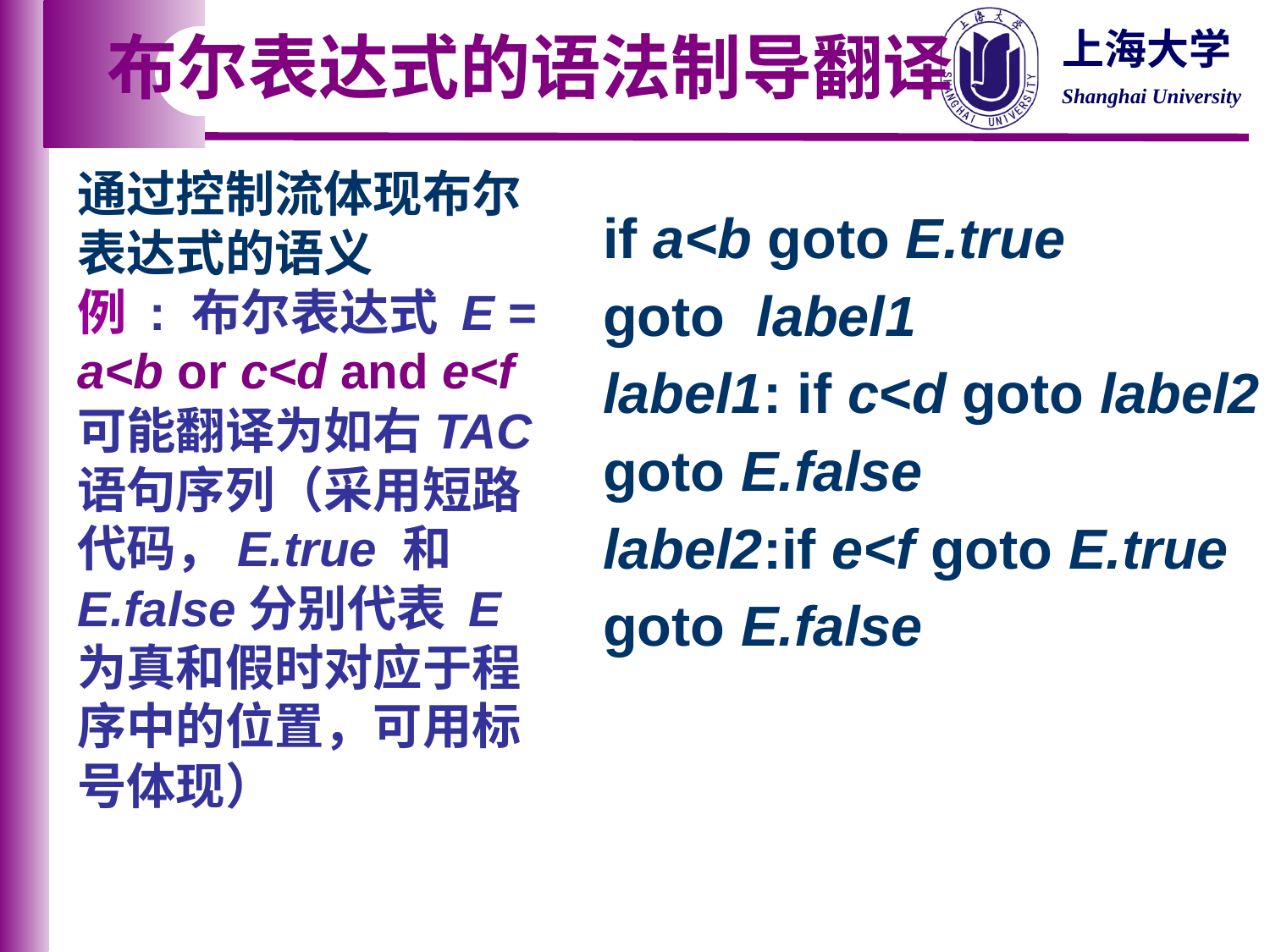

布尔表达式的语法制导翻译
通过控制流体现布尔表达式的语义
例 : 布尔表达式 E = a<b or c<d and e<f  可能翻译为如右TAC 语句序列（采用短路代码，E.true 和E.false分别代表 E 为真和假时对应于程序中的位置，可用标号体现）

 if a<b goto E.true
 goto  label1
 label1: if c<d goto label2
 goto E.false
 label2:if e<f goto E.true
 goto E.false